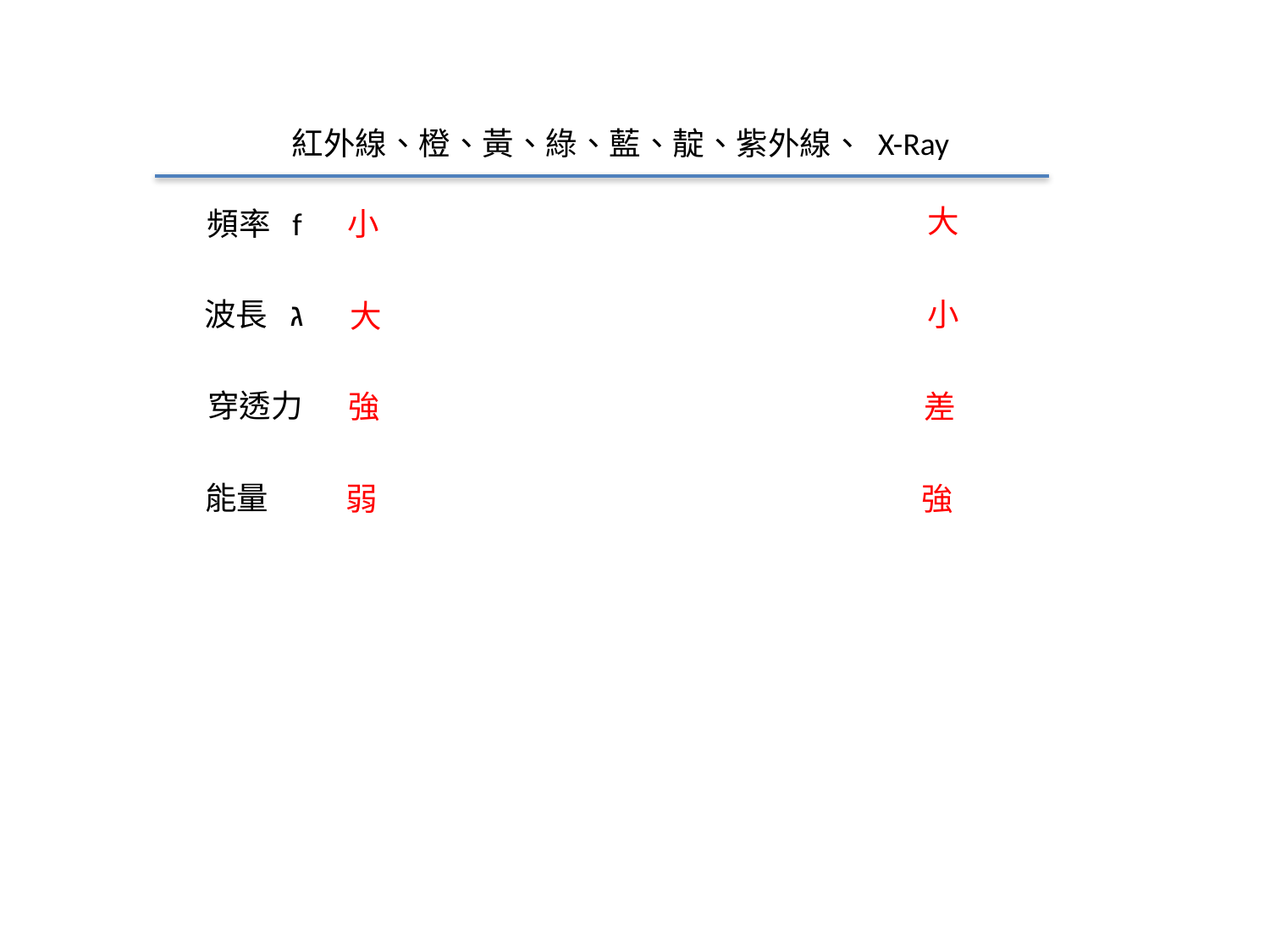

紅外線、橙、黃、綠、藍、靛、紫外線、 X-Ray
大
小
頻率  f
波長  ג
小
大
穿透力
強
差
能量
弱
強